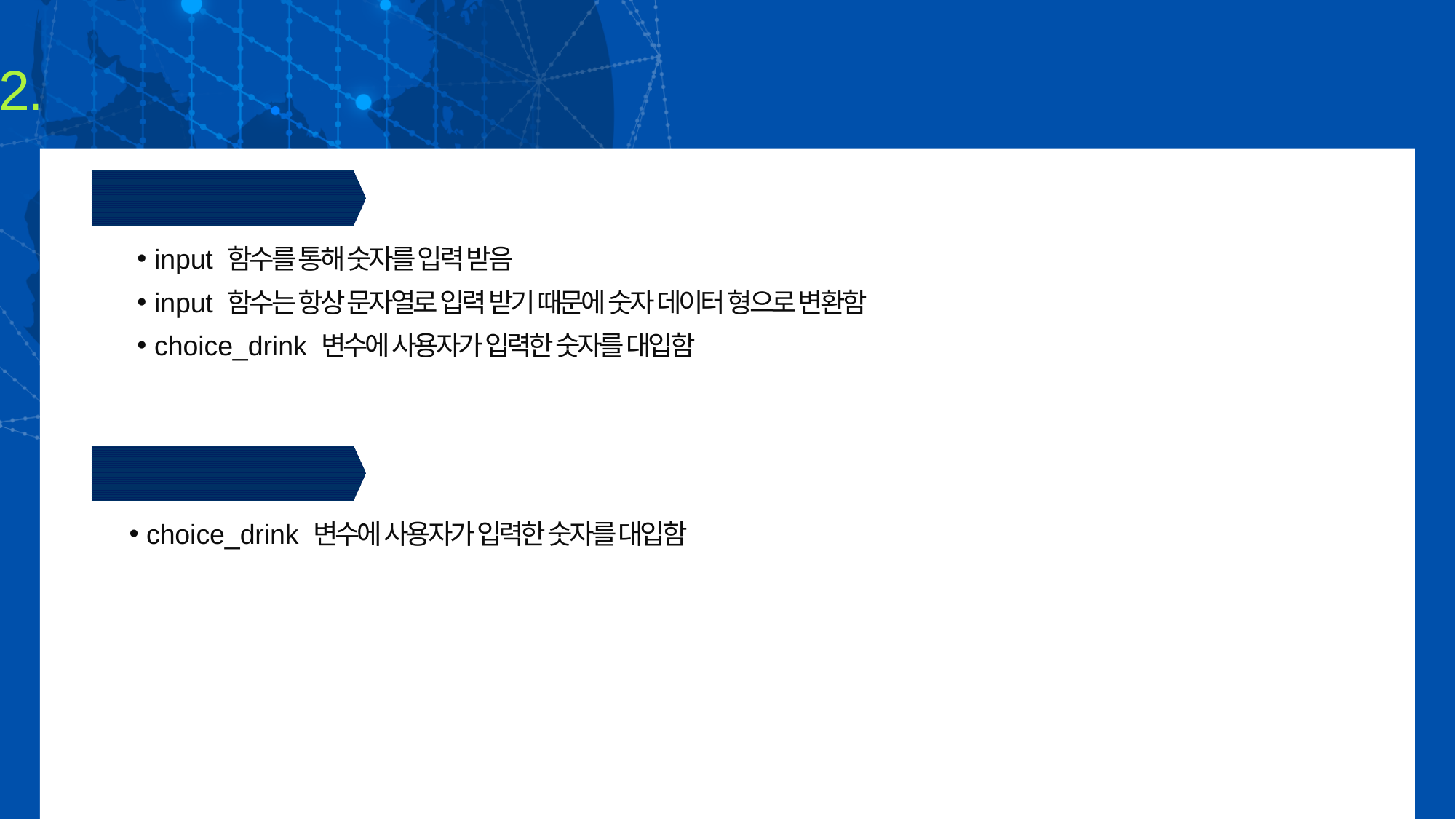

2. 메뉴 선택(자판기) 코드 문법 설명

input 함수
input 함수를 통해 숫자를 입력 받음
input 함수는 항상 문자열로 입력 받기 때문에 숫자 데이터 형으로 변환함
choice_drink 변수에 사용자가 입력한 숫자를 대입함

형 변환
choice_drink 변수에 사용자가 입력한 숫자를 대입함